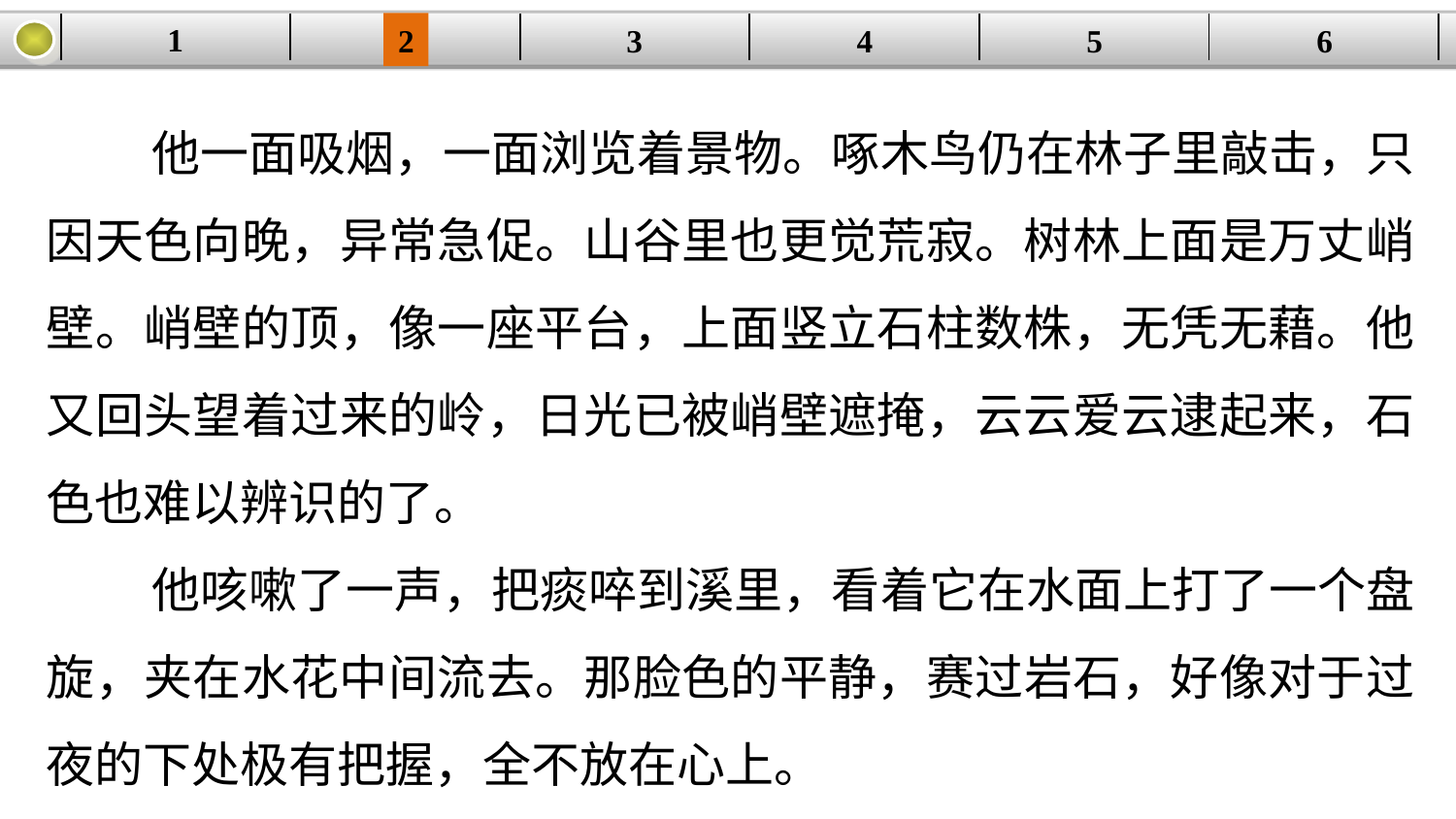

1
2
3
4
|  |  |  |  |  |  |
| --- | --- | --- | --- | --- | --- |
5
6

他一面吸烟，一面浏览着景物。啄木鸟仍在林子里敲击，只因天色向晚，异常急促。山谷里也更觉荒寂。树林上面是万丈峭壁。峭壁的顶，像一座平台，上面竖立石柱数株，无凭无藉。他又回头望着过来的岭，日光已被峭壁遮掩，云云爱云逮起来，石色也难以辨识的了。
他咳嗽了一声，把痰啐到溪里，看着它在水面上打了一个盘旋，夹在水花中间流去。那脸色的平静，赛过岩石，好像对于过夜的下处极有把握，全不放在心上。